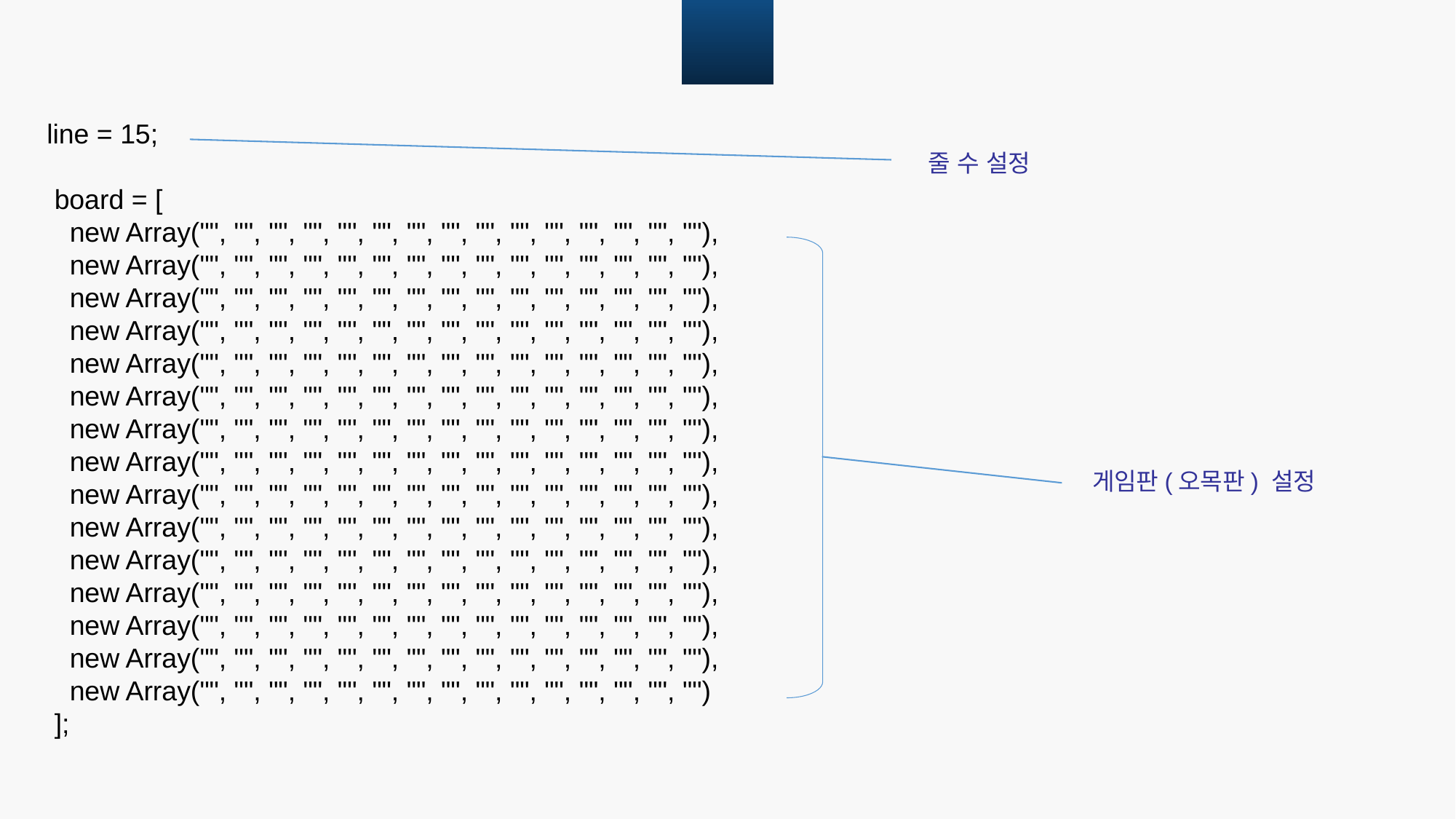

05-1
 line = 15;

  board = [
    new Array("", "", "", "", "", "", "", "", "", "", "", "", "", "", ""),
    new Array("", "", "", "", "", "", "", "", "", "", "", "", "", "", ""),
    new Array("", "", "", "", "", "", "", "", "", "", "", "", "", "", ""),
    new Array("", "", "", "", "", "", "", "", "", "", "", "", "", "", ""),
    new Array("", "", "", "", "", "", "", "", "", "", "", "", "", "", ""),
    new Array("", "", "", "", "", "", "", "", "", "", "", "", "", "", ""),
    new Array("", "", "", "", "", "", "", "", "", "", "", "", "", "", ""),
    new Array("", "", "", "", "", "", "", "", "", "", "", "", "", "", ""),
    new Array("", "", "", "", "", "", "", "", "", "", "", "", "", "", ""),
    new Array("", "", "", "", "", "", "", "", "", "", "", "", "", "", ""),
    new Array("", "", "", "", "", "", "", "", "", "", "", "", "", "", ""),
    new Array("", "", "", "", "", "", "", "", "", "", "", "", "", "", ""),
    new Array("", "", "", "", "", "", "", "", "", "", "", "", "", "", ""),
    new Array("", "", "", "", "", "", "", "", "", "", "", "", "", "", ""),
    new Array("", "", "", "", "", "", "", "", "", "", "", "", "", "", "")
  ];
줄 수 설정

게임판(오목판) 설정